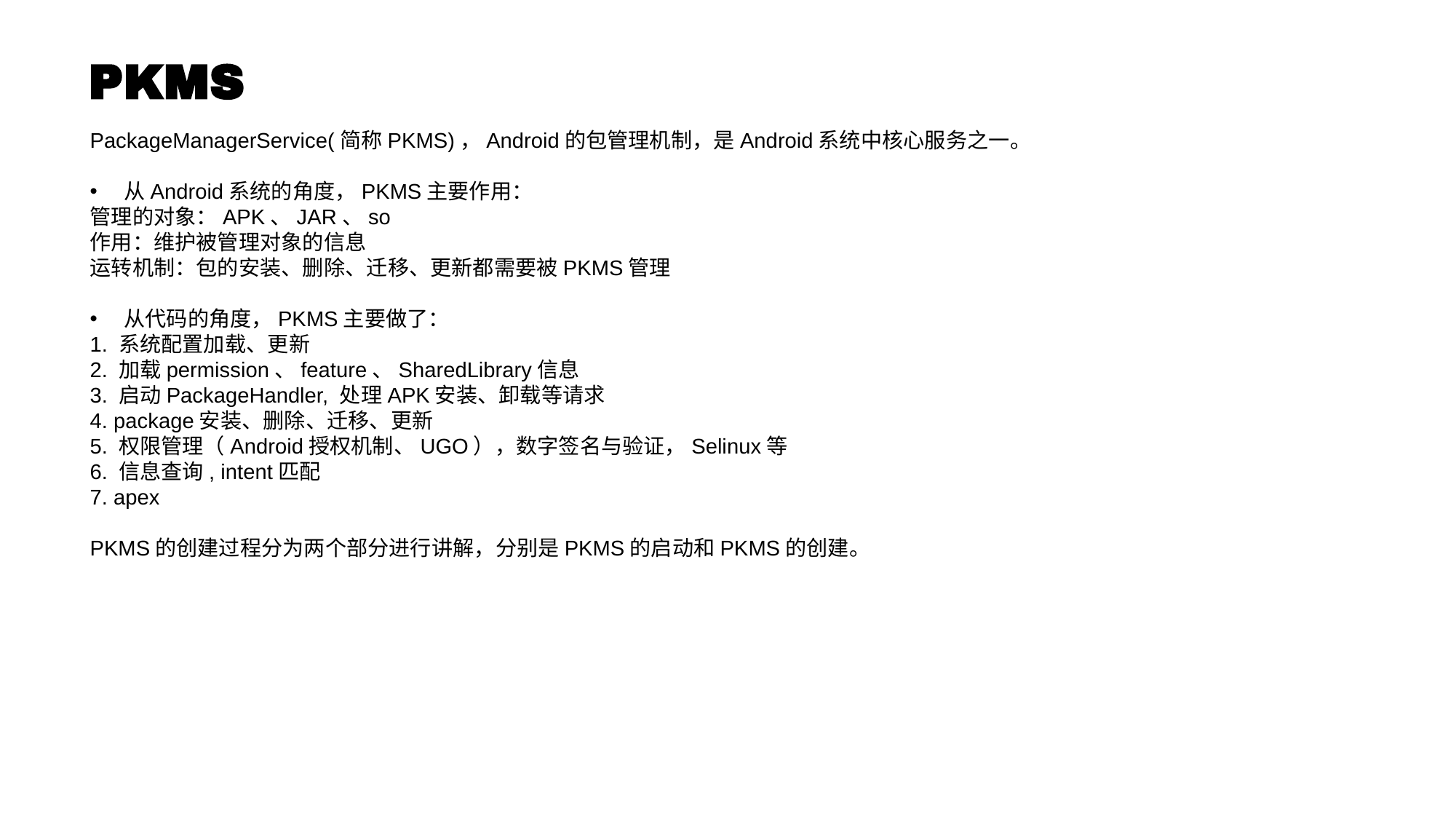

# PKMS
PackageManagerService(简称PKMS)，Android的包管理机制，是Android系统中核心服务之一。

从Android系统的角度，PKMS主要作用：
管理的对象：APK、JAR、so
作用：维护被管理对象的信息
运转机制：包的安装、删除、迁移、更新都需要被PKMS管理

从代码的角度，PKMS主要做了：
1. 系统配置加载、更新
2. 加载permission、feature、SharedLibrary信息
3. 启动PackageHandler, 处理APK安装、卸载等请求
4. package安装、删除、迁移、更新
5. 权限管理（Android授权机制、UGO），数字签名与验证，Selinux等
6. 信息查询, intent匹配
7. apex

PKMS的创建过程分为两个部分进行讲解，分别是PKMS的启动和PKMS的创建。